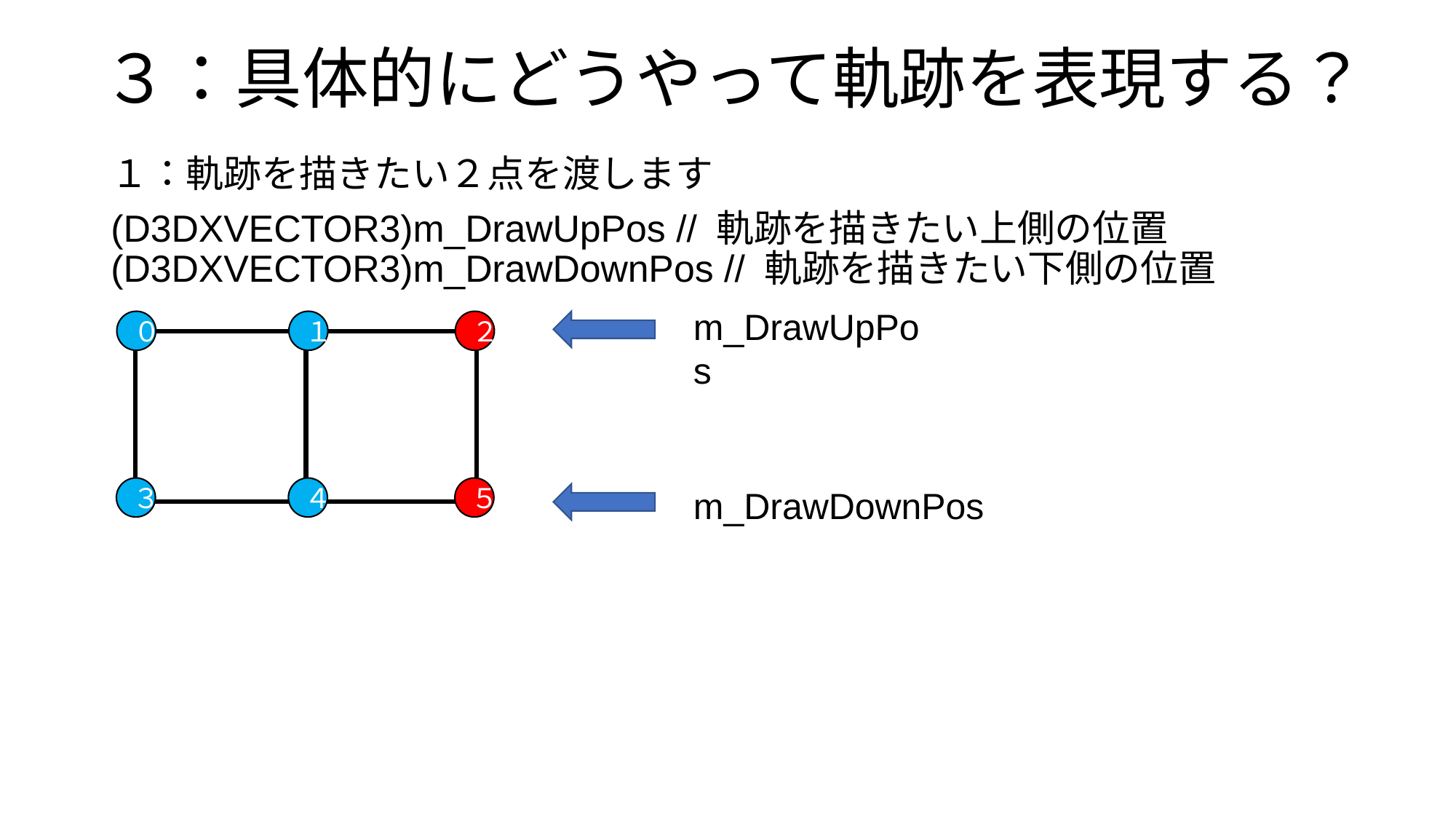

# ３：具体的にどうやって軌跡を表現する？
１：軌跡を描きたい２点を渡します
(D3DXVECTOR3)m_DrawUpPos // 軌跡を描きたい上側の位置
(D3DXVECTOR3)m_DrawDownPos // 軌跡を描きたい下側の位置
m_DrawUpPos
０
１
２

３
４
５

m_DrawDownPos